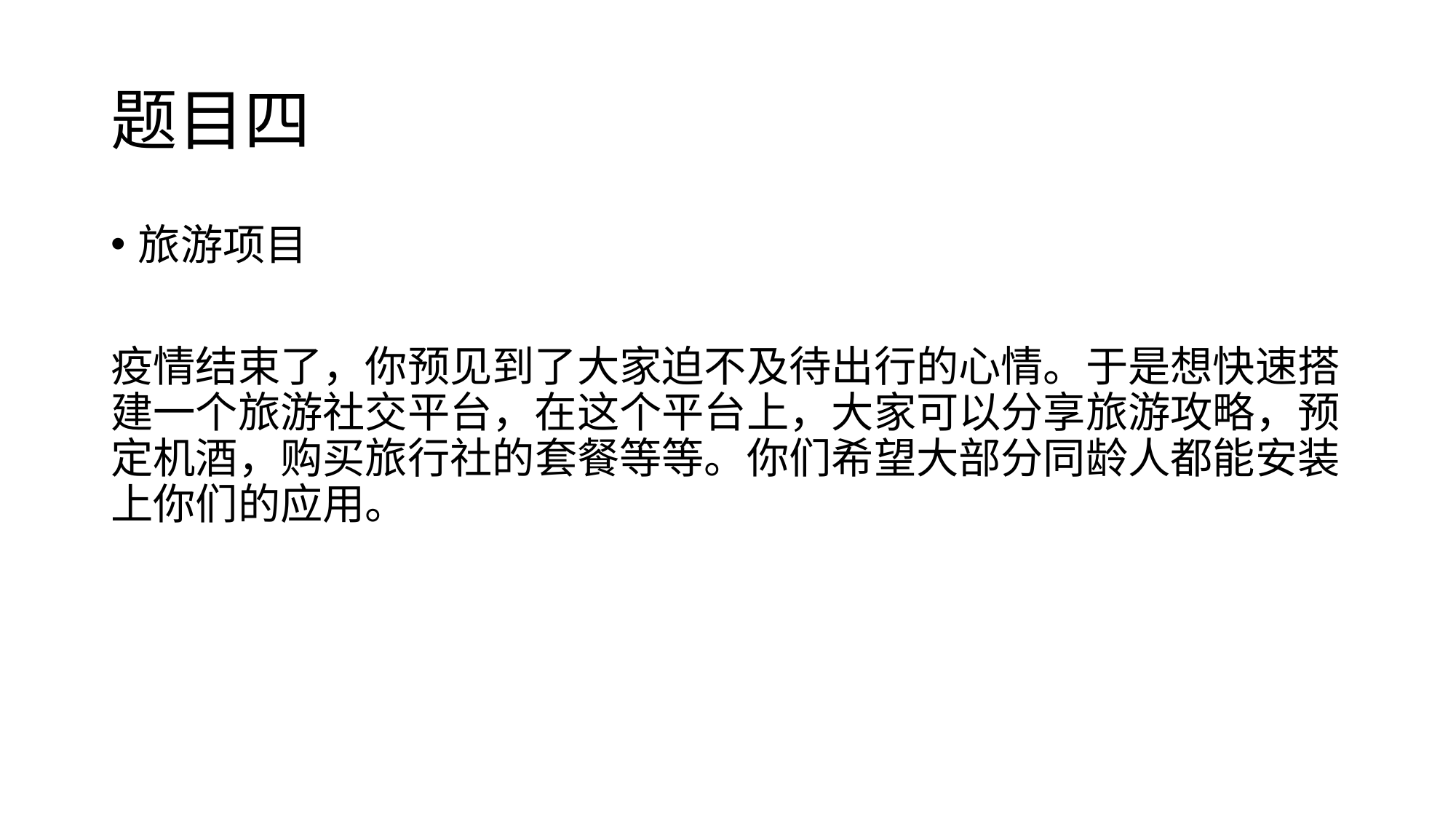

# 题目四
旅游项目

疫情结束了，你预见到了大家迫不及待出行的心情。于是想快速搭建一个旅游社交平台，在这个平台上，大家可以分享旅游攻略，预定机酒，购买旅行社的套餐等等。你们希望大部分同龄人都能安装上你们的应用。